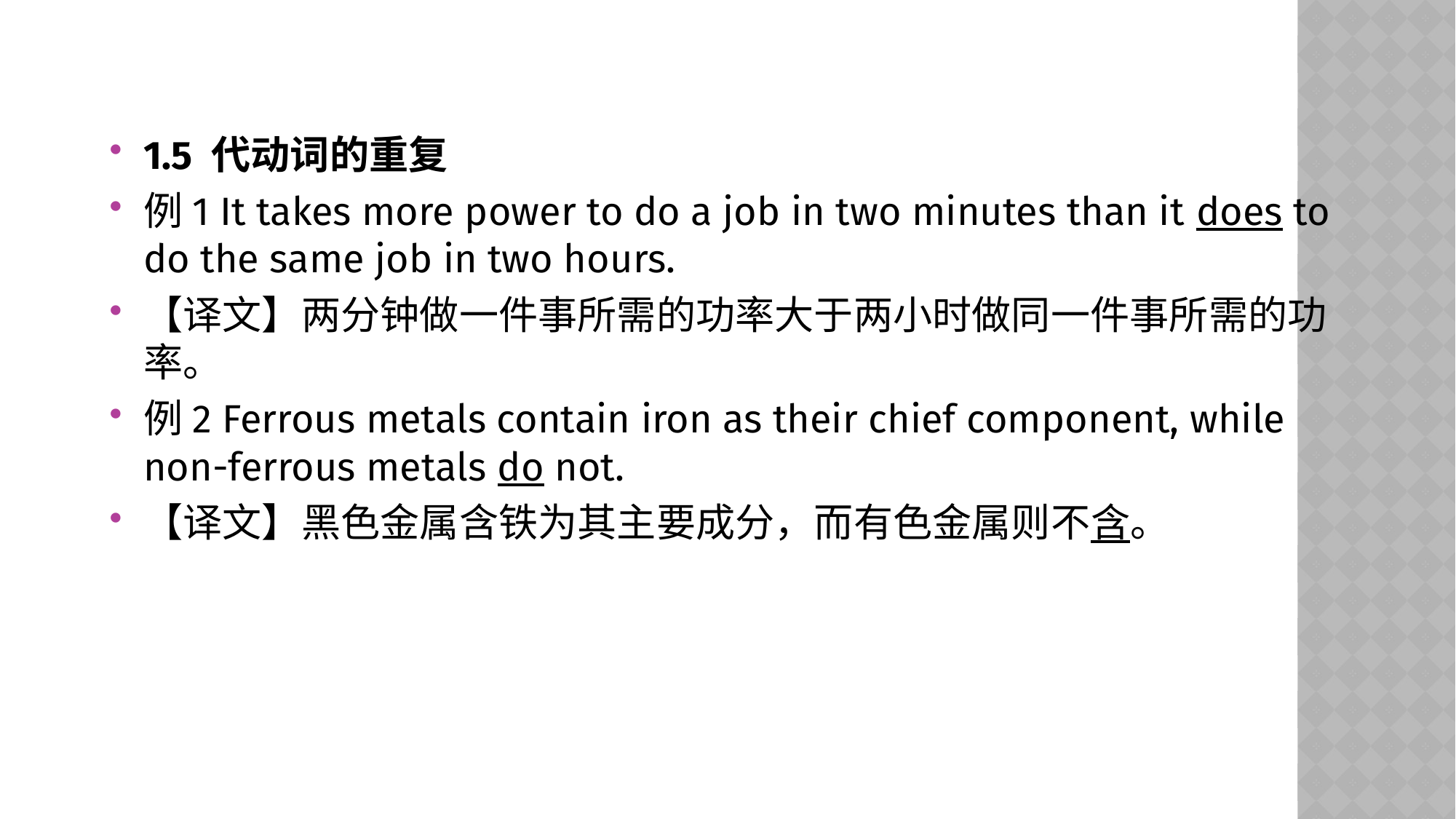

1.5 代动词的重复
例1 It takes more power to do a job in two minutes than it does to do the same job in two hours.
【译文】两分钟做一件事所需的功率大于两小时做同一件事所需的功率。
例2 Ferrous metals contain iron as their chief component, while non-ferrous metals do not.
【译文】黑色金属含铁为其主要成分，而有色金属则不含。